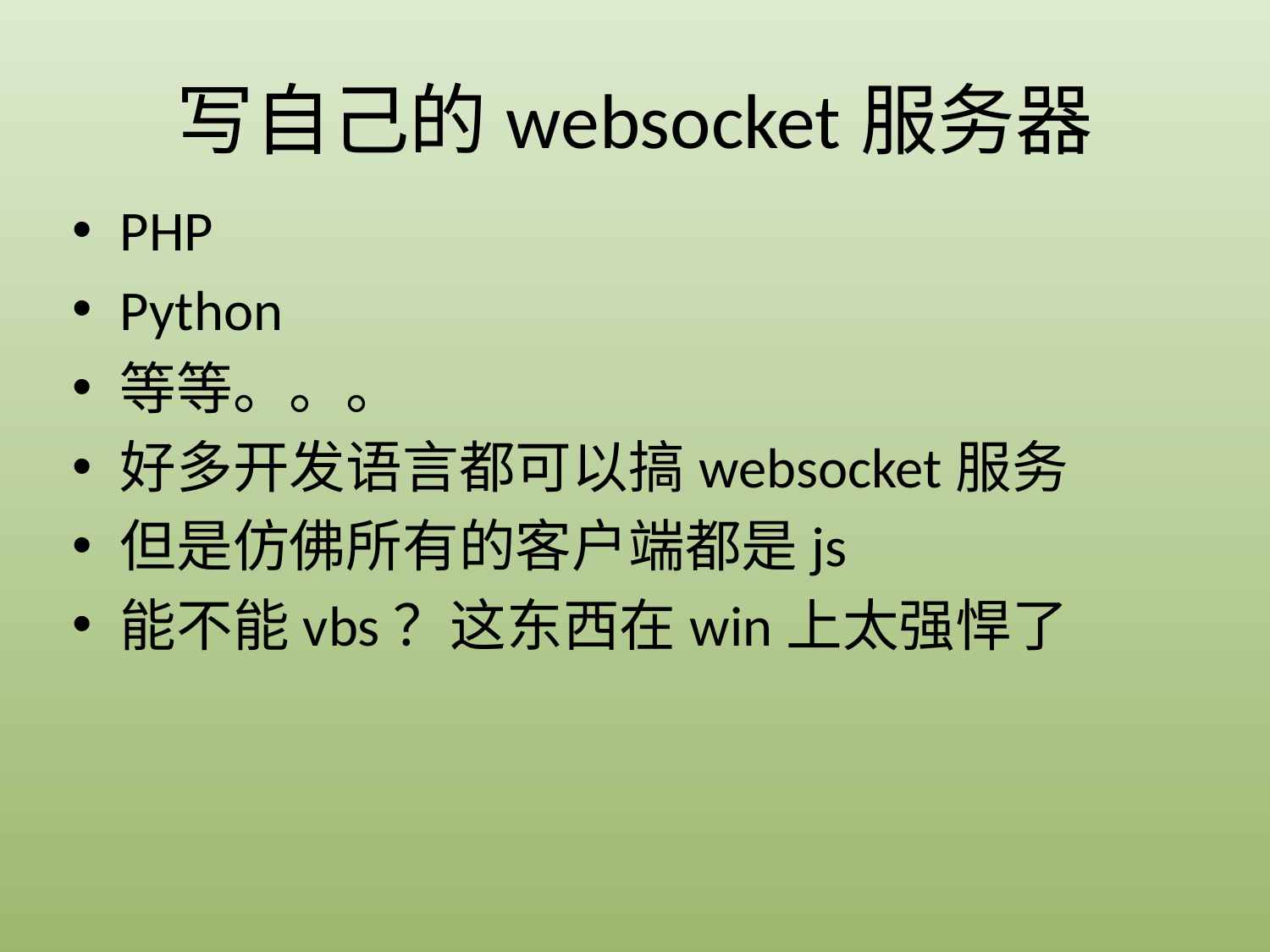

# 写自己的websocket服务器
PHP
Python
等等。。。
好多开发语言都可以搞websocket服务
但是仿佛所有的客户端都是js
能不能vbs？这东西在win上太强悍了